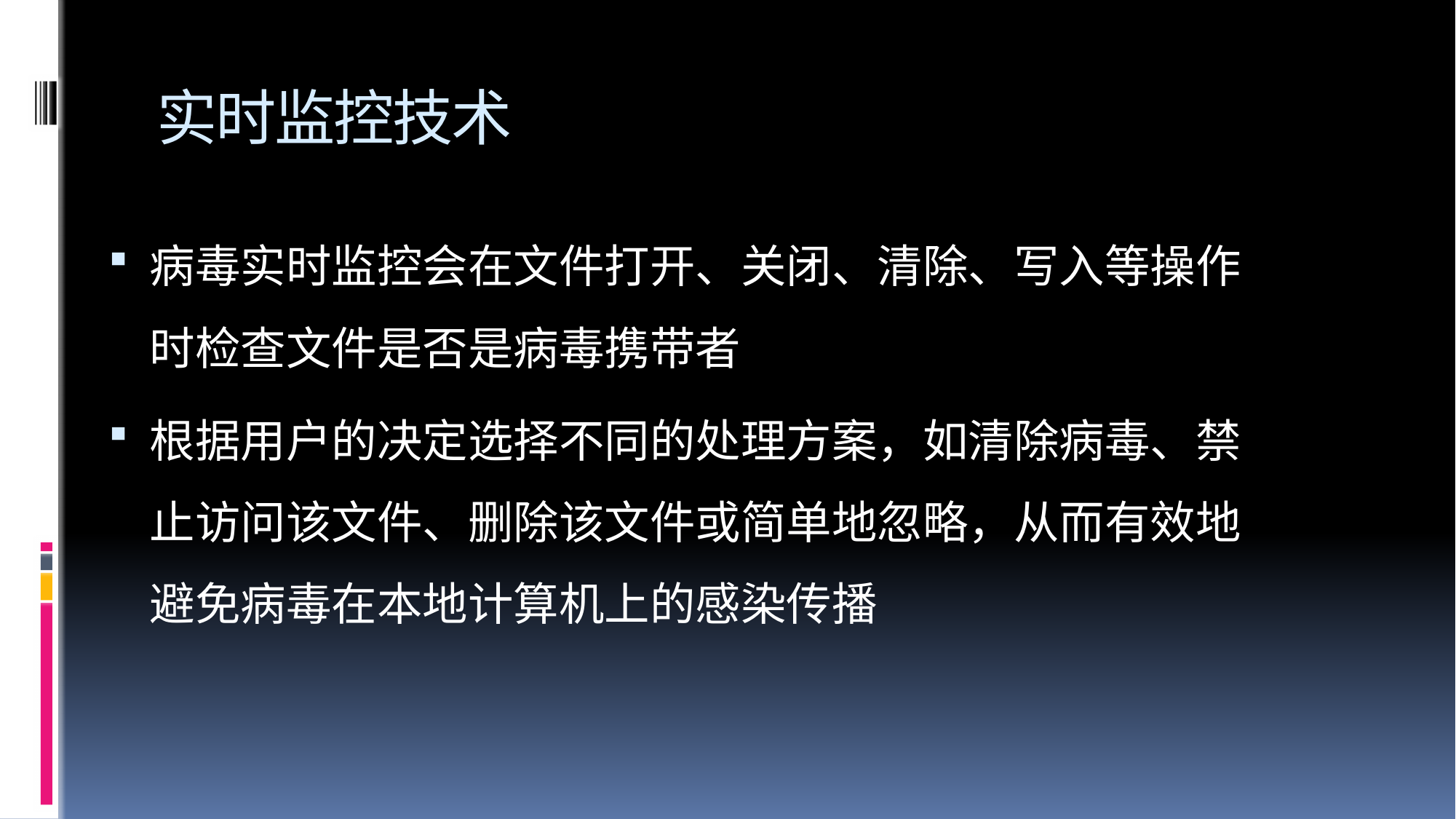

# 实时监控技术
病毒实时监控会在文件打开、关闭、清除、写入等操作时检查文件是否是病毒携带者
根据用户的决定选择不同的处理方案，如清除病毒、禁止访问该文件、删除该文件或简单地忽略，从而有效地避免病毒在本地计算机上的感染传播